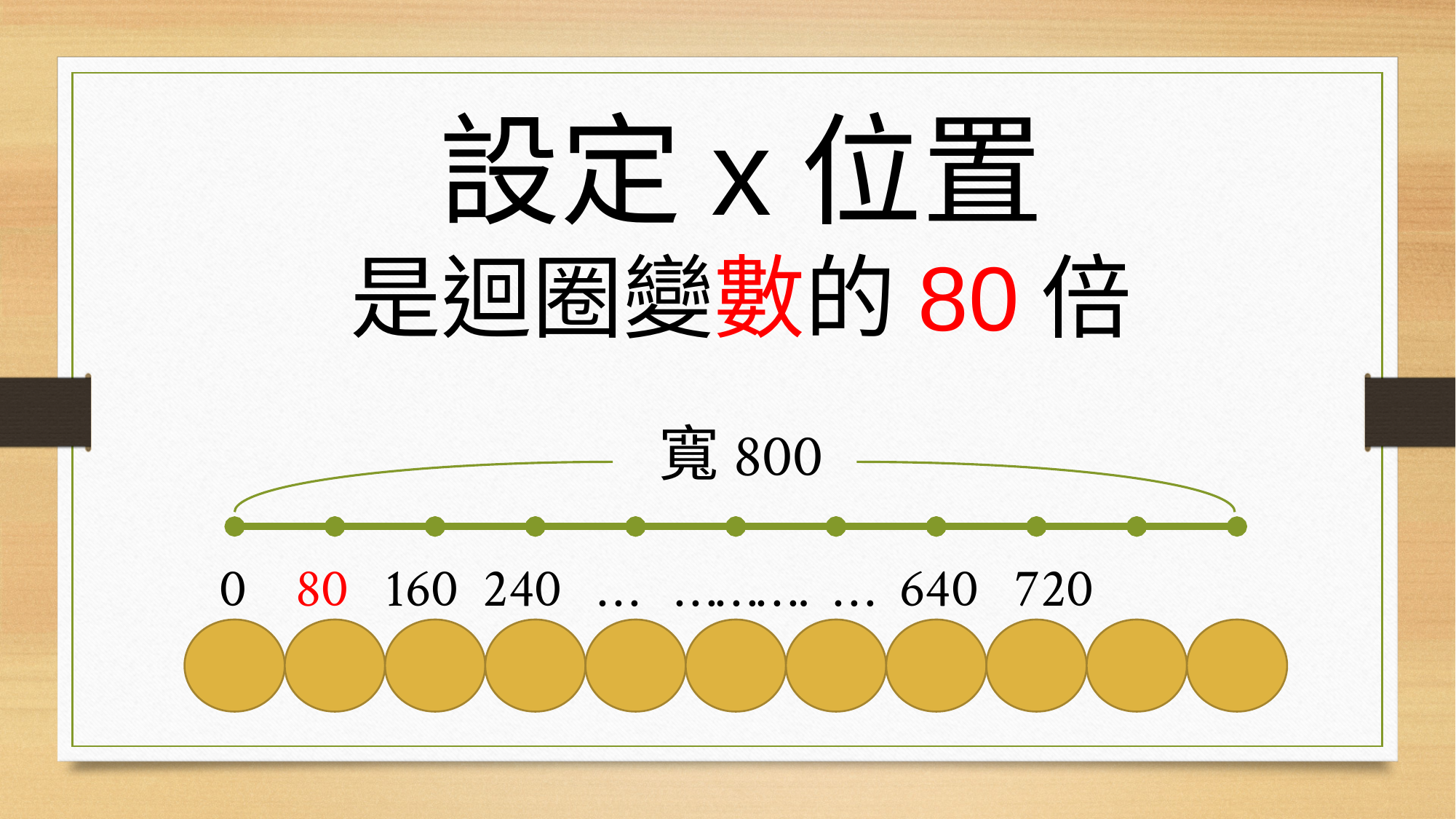

# 設定x位置 是迴圈變數的80倍
寬800

 0    80   160  240   …   ……….  …  640   720